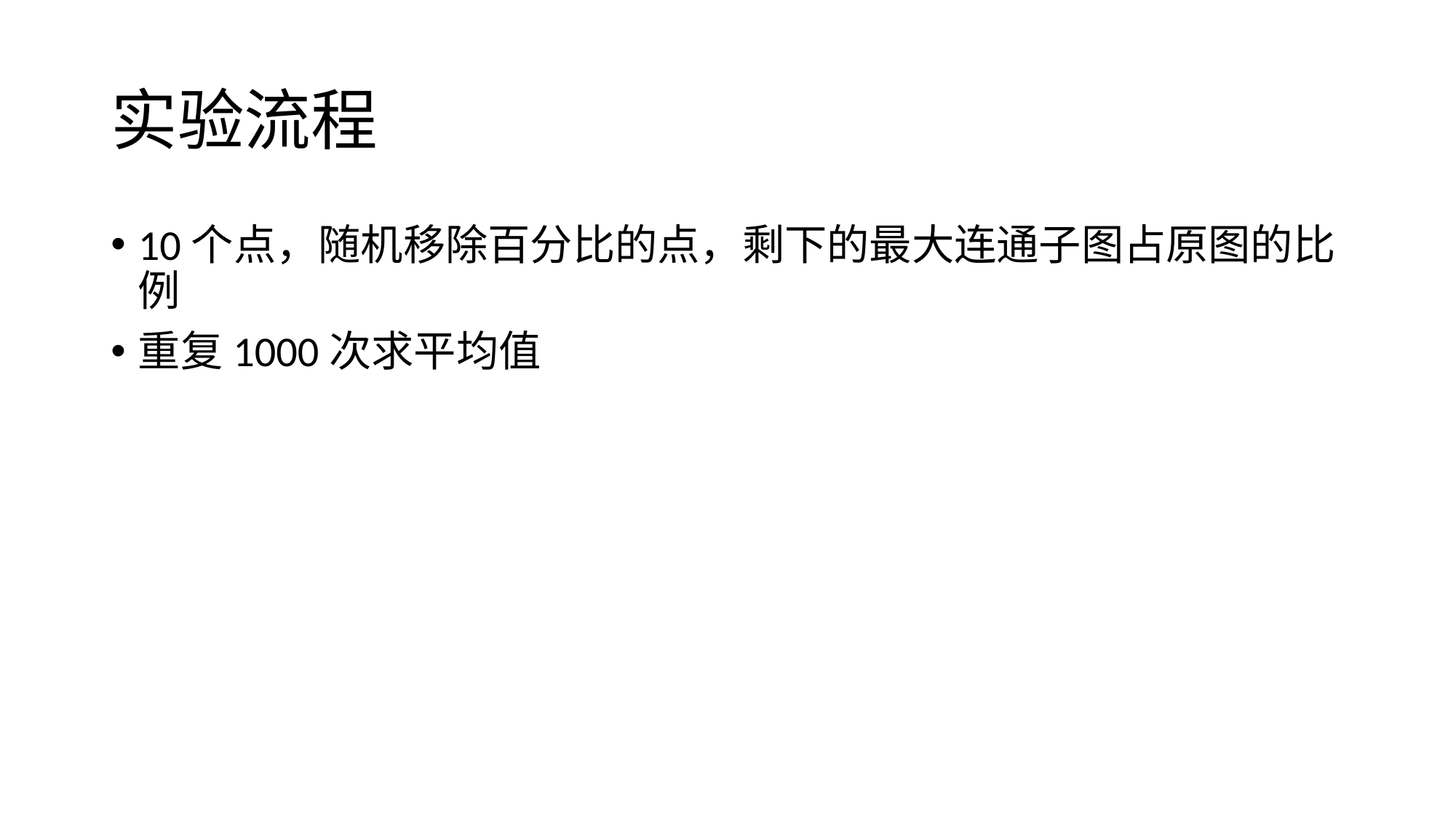

# 实验流程
10个点，随机移除百分比的点，剩下的最大连通子图占原图的比例
重复1000次求平均值